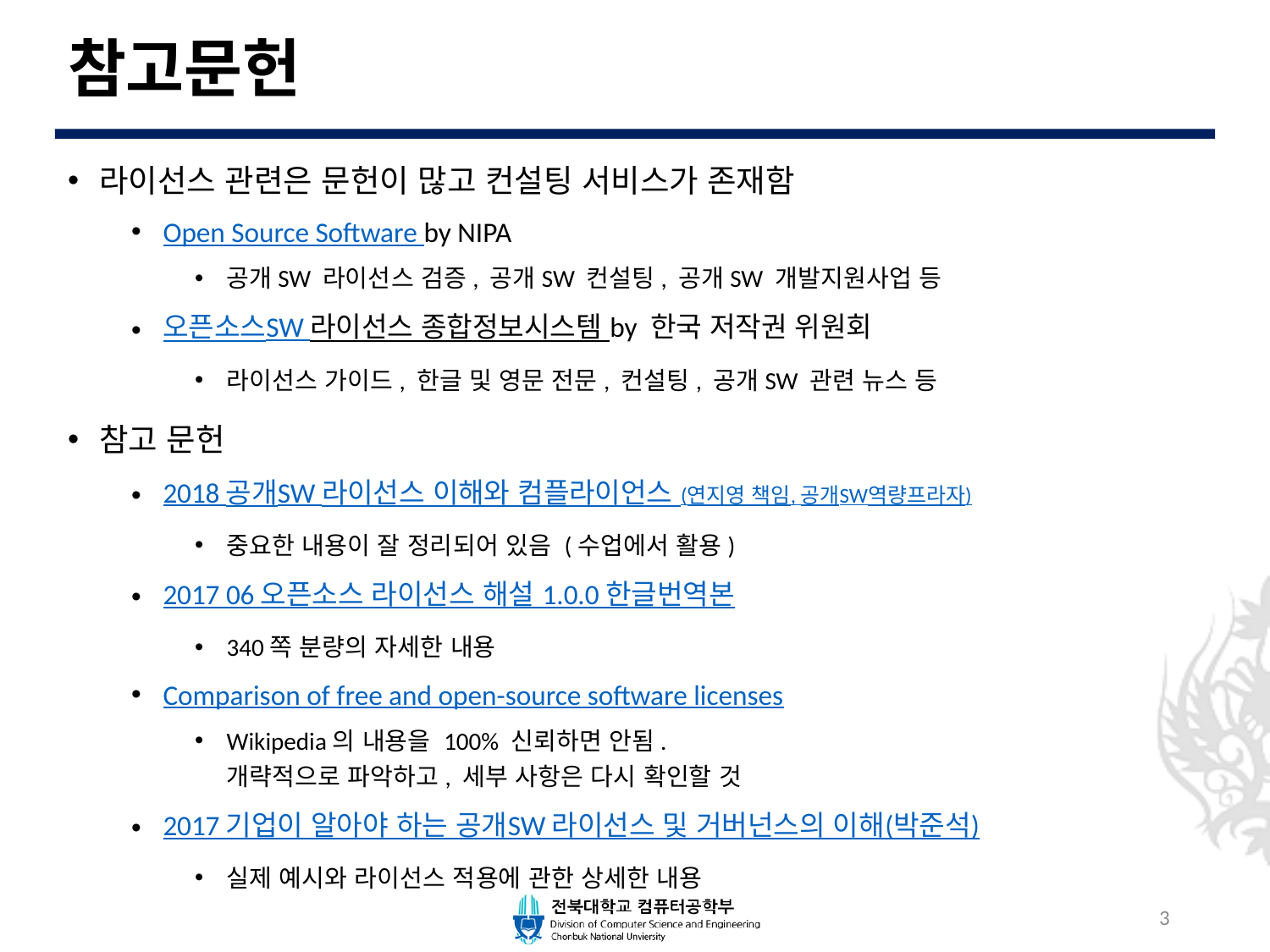

# 참고문헌
라이선스 관련은 문헌이 많고 컨설팅 서비스가 존재함
Open Source Software by NIPA
공개SW 라이선스 검증, 공개SW 컨설팅, 공개SW 개발지원사업 등
오픈소스SW 라이선스 종합정보시스템 by 한국 저작권 위원회
라이선스 가이드, 한글 및 영문 전문, 컨설팅, 공개SW 관련 뉴스 등
참고 문헌
2018 공개SW 라이선스 이해와 컴플라이언스 (연지영 책임, 공개SW역량프라자)
중요한 내용이 잘 정리되어 있음 (수업에서 활용)
2017 06 오픈소스 라이선스 해설 1.0.0 한글번역본
340쪽 분량의 자세한 내용
Comparison of free and open-source software licenses
Wikipedia의 내용을 100% 신뢰하면 안됨.
개략적으로 파악하고, 세부 사항은 다시 확인할 것
2017 기업이 알아야 하는 공개SW 라이선스 및 거버넌스의 이해(박준석)
실제 예시와 라이선스 적용에 관한 상세한 내용

3